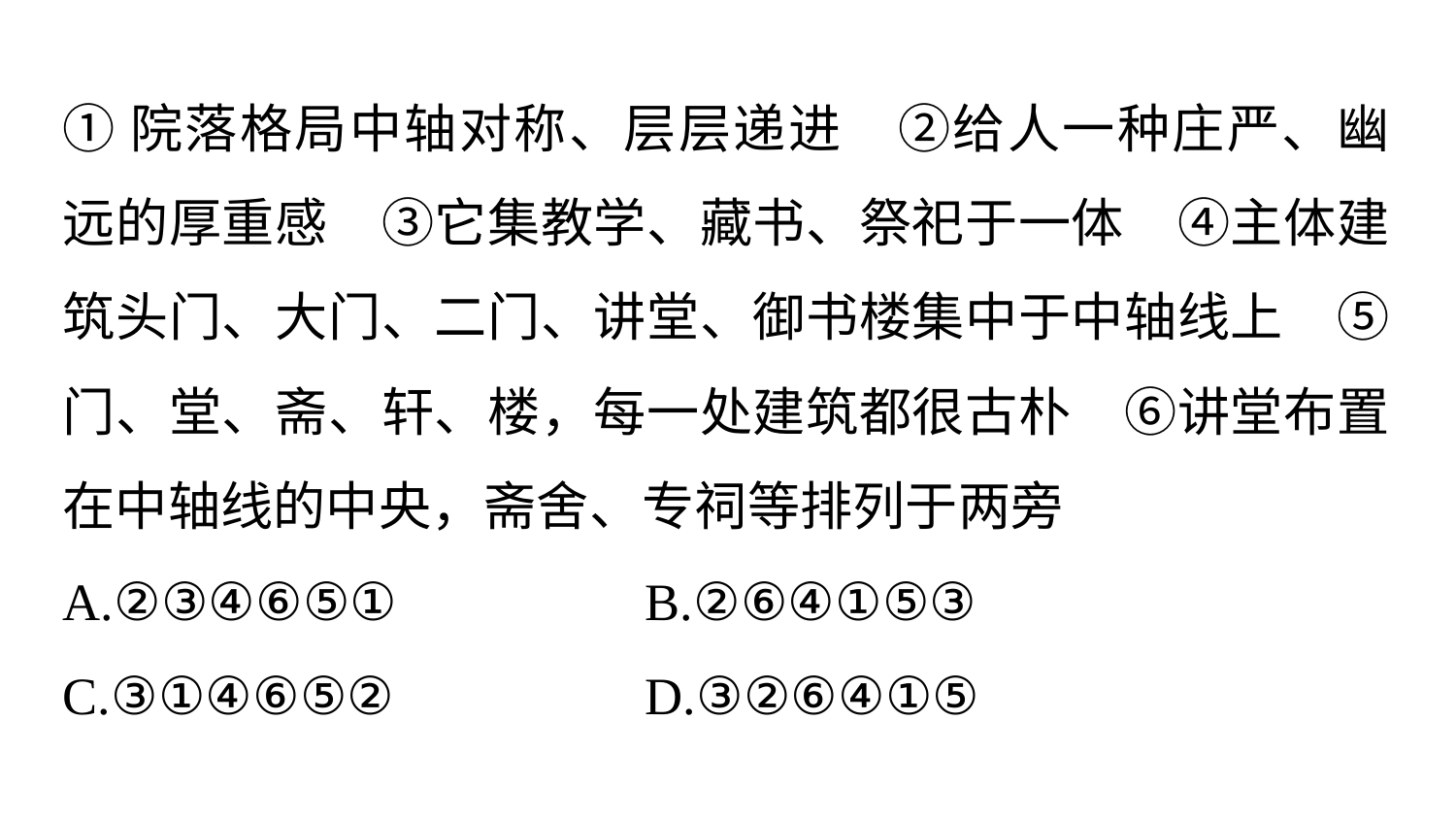

①院落格局中轴对称、层层递进　②给人一种庄严、幽远的厚重感　③它集教学、藏书、祭祀于一体　④主体建筑头门、大门、二门、讲堂、御书楼集中于中轴线上　⑤门、堂、斋、轩、楼，每一处建筑都很古朴　⑥讲堂布置在中轴线的中央，斋舍、专祠等排列于两旁
A.②③④⑥⑤①  		B.②⑥④①⑤③
C.③①④⑥⑤②  		D.③②⑥④①⑤